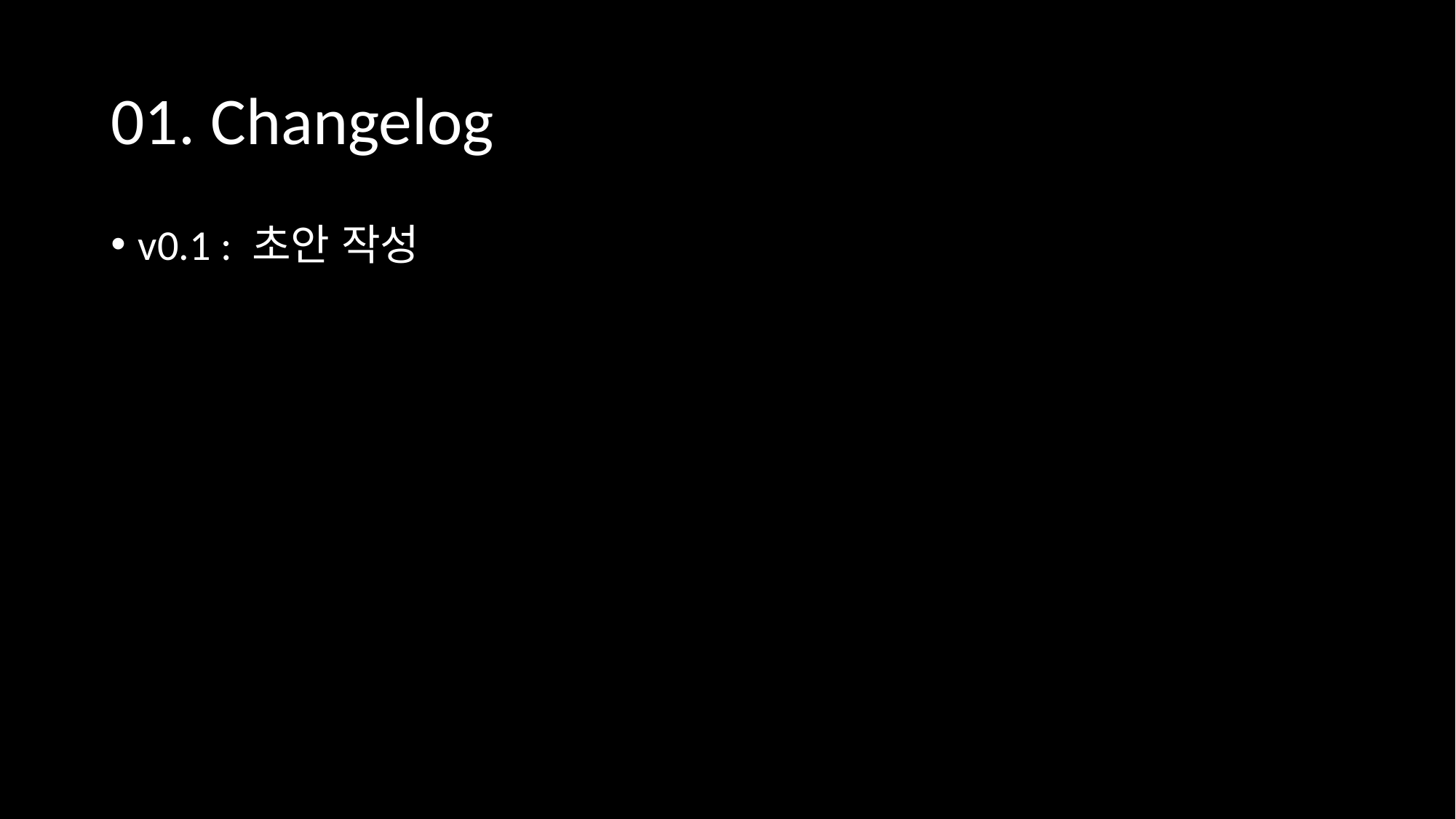

# 01. Changelog
v0.1 : 초안 작성